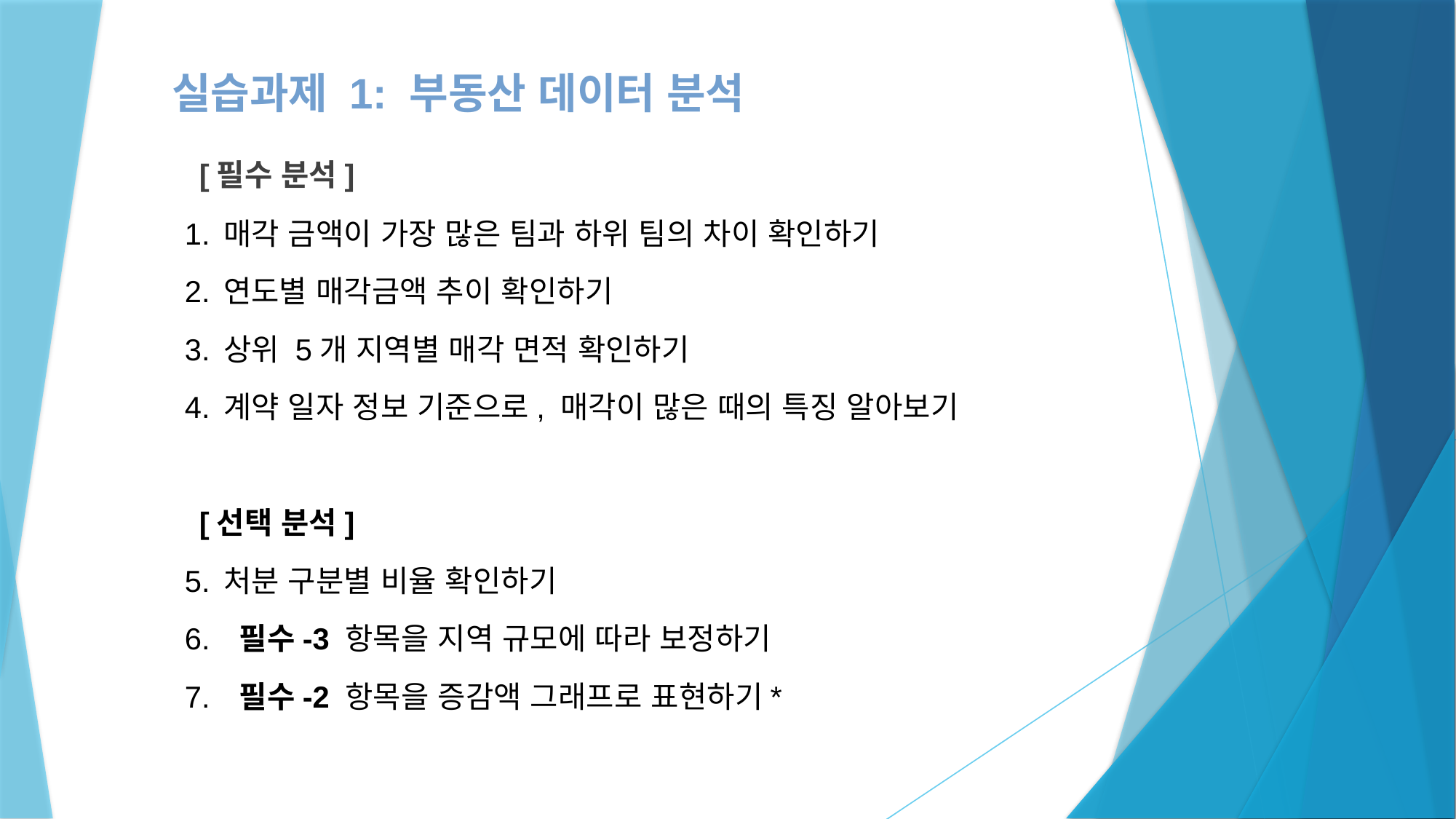

실습과제 1: 부동산 데이터 분석
# [필수 분석]
매각 금액이 가장 많은 팀과 하위 팀의 차이 확인하기
연도별 매각금액 추이 확인하기
상위 5개 지역별 매각 면적 확인하기
계약 일자 정보 기준으로, 매각이 많은 때의 특징 알아보기

[선택 분석]
처분 구분별 비율 확인하기
 필수-3 항목을 지역 규모에 따라 보정하기
 필수-2 항목을 증감액 그래프로 표현하기*